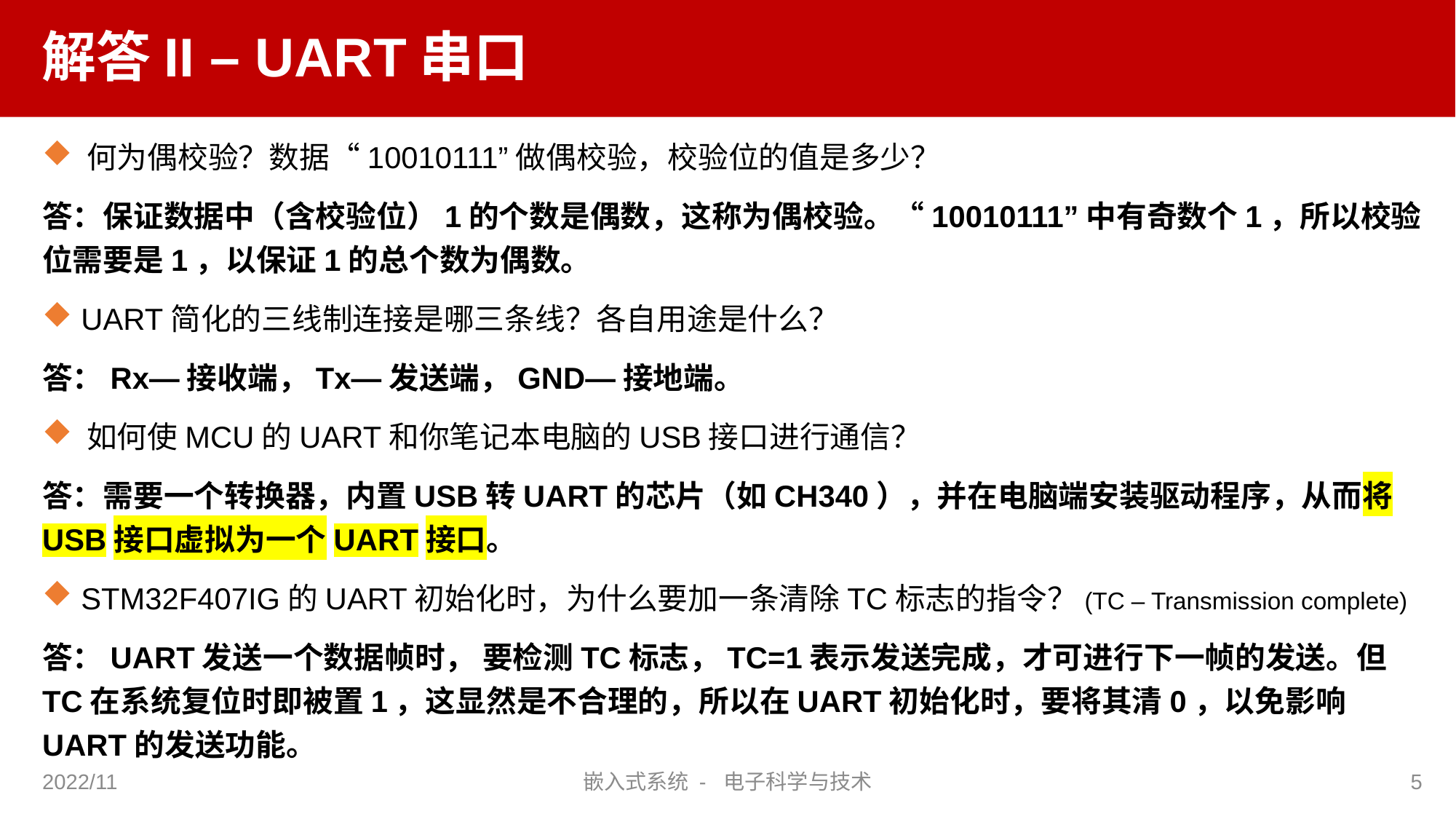

# 解答II – UART串口
 何为偶校验？数据“10010111”做偶校验，校验位的值是多少？
答：保证数据中（含校验位）1的个数是偶数，这称为偶校验。“10010111”中有奇数个1，所以校验位需要是1，以保证1的总个数为偶数。
 UART简化的三线制连接是哪三条线？各自用途是什么？
答：Rx—接收端，Tx—发送端，GND—接地端。
 如何使MCU的UART和你笔记本电脑的USB接口进行通信？
答：需要一个转换器，内置USB转UART的芯片（如CH340），并在电脑端安装驱动程序，从而将USB接口虚拟为一个UART接口。
 STM32F407IG的UART初始化时，为什么要加一条清除TC标志的指令？(TC – Transmission complete)
答：UART发送一个数据帧时， 要检测TC标志，TC=1表示发送完成，才可进行下一帧的发送。但TC在系统复位时即被置1，这显然是不合理的，所以在UART初始化时，要将其清0，以免影响UART的发送功能。

2022/11
嵌入式系统 -  电子科学与技术
5